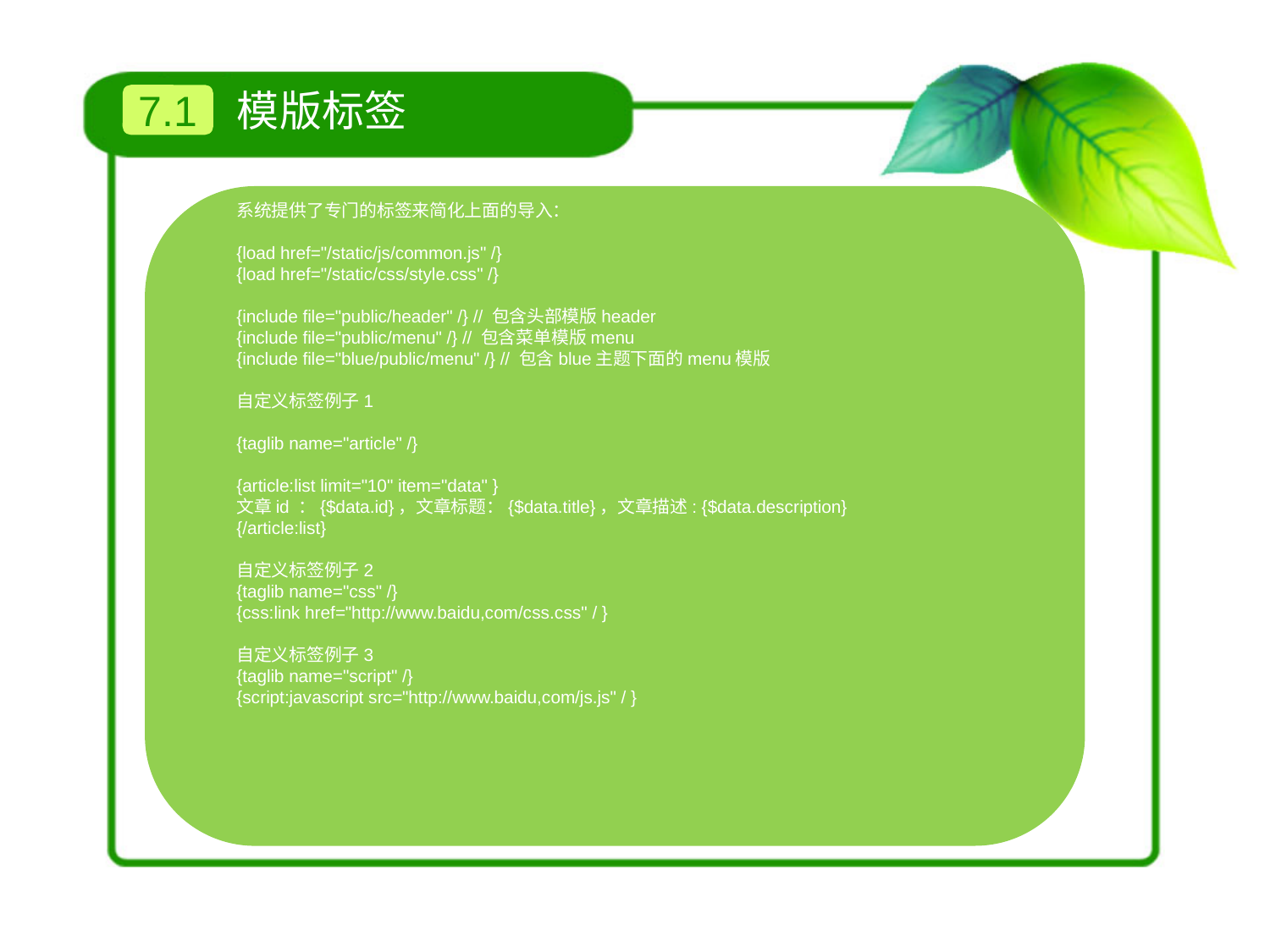

模版标签
7.1

系统提供了专门的标签来简化上面的导入：

{load href="/static/js/common.js" /}
{load href="/static/css/style.css" /}

{include file="public/header" /} // 包含头部模版header
{include file="public/menu" /} // 包含菜单模版menu
{include file="blue/public/menu" /} // 包含blue主题下面的menu模版

自定义标签例子1

{taglib name="article" /}

{article:list limit="10" item="data" }
文章id ：{$data.id}，文章标题：{$data.title}，文章描述: {$data.description}
{/article:list}

自定义标签例子2
{taglib name="css" /}
{css:link href="http://www.baidu,com/css.css" / }

自定义标签例子3
{taglib name="script" /}
{script:javascript src="http://www.baidu,com/js.js" / }